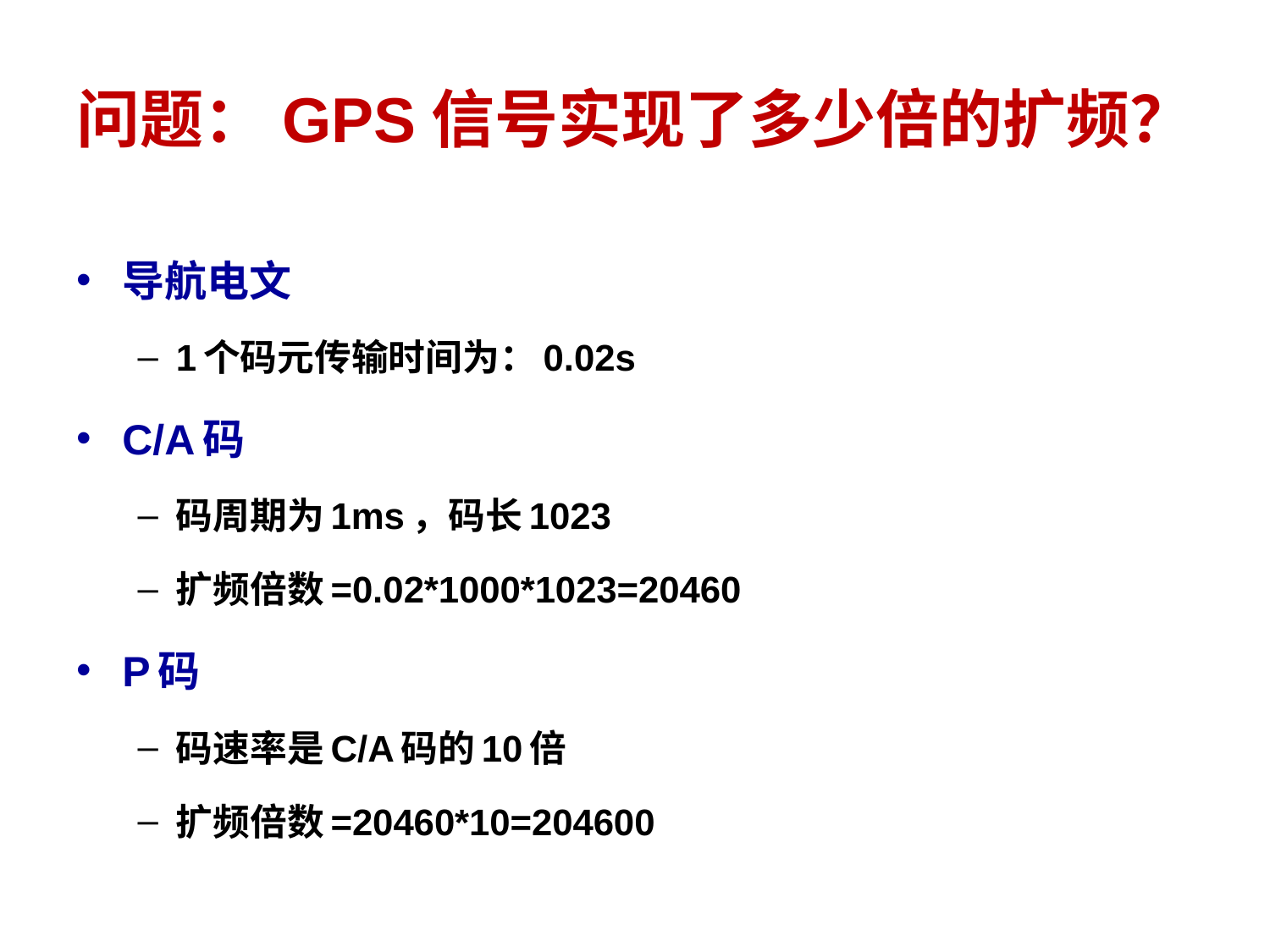

# 问题：GPS信号实现了多少倍的扩频？
导航电文
1个码元传输时间为：0.02s
C/A码
码周期为1ms，码长1023
扩频倍数=0.02*1000*1023=20460
P码
码速率是C/A码的10倍
扩频倍数=20460*10=204600